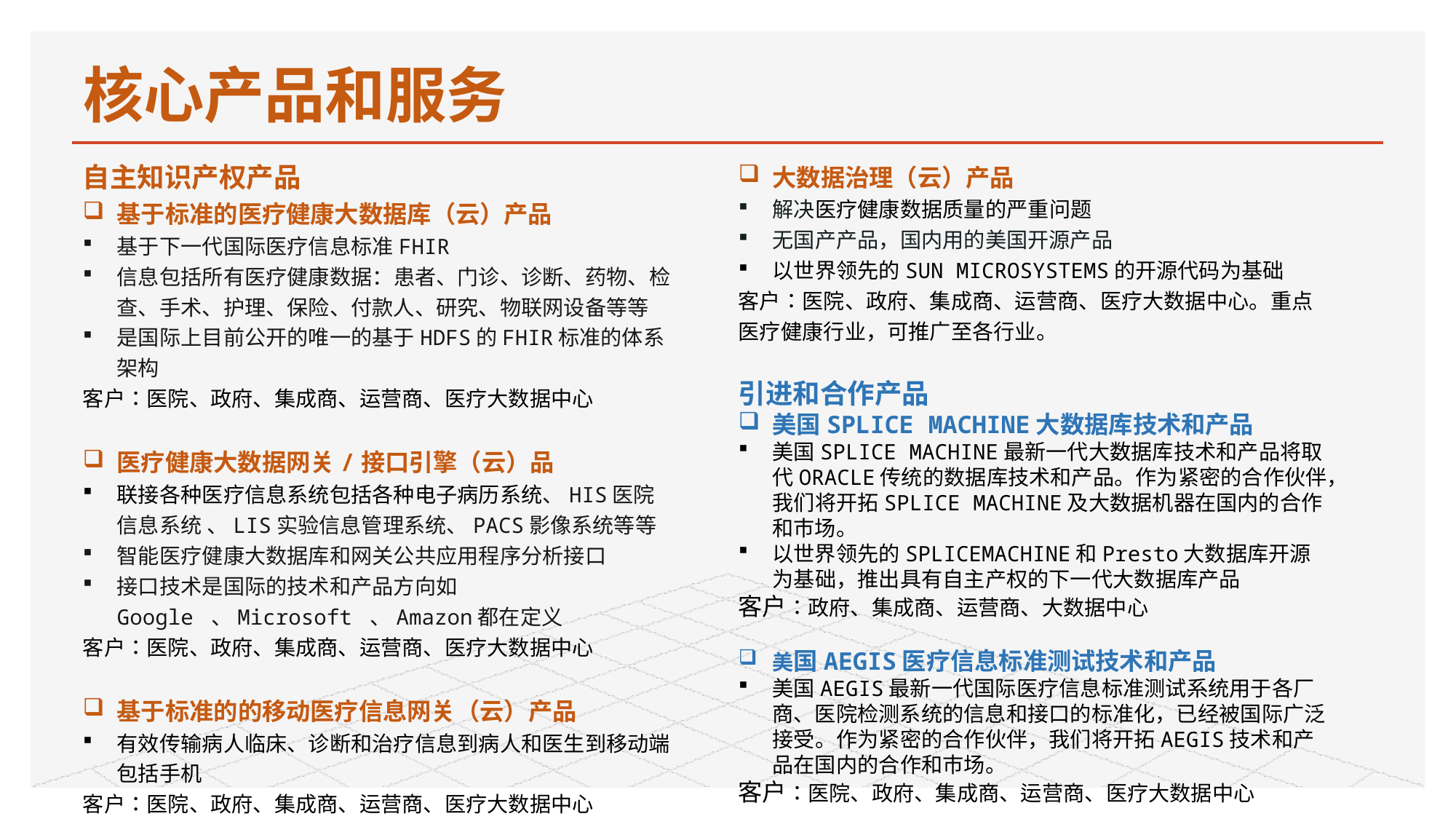

# 核心产品和服务
自主知识产权产品
基于标准的医疗健康大数据库（云）产品
基于下一代国际医疗信息标准FHIR
信息包括所有医疗健康数据：患者、门诊、诊断、药物、检查、手术、护理、保险、付款人、研究、物联网设备等等
是国际上目前公开的唯一的基于HDFS的FHIR标准的体系架构
客户：医院、政府、集成商、运营商、医疗大数据中心

医疗健康大数据网关/接口引擎（云）品
联接各种医疗信息系统包括各种电子病历系统、HIS医院信息系统 、LIS实验信息管理系统、PACS影像系统等等
智能医疗健康大数据库和网关公共应用程序分析接口
接口技术是国际的技术和产品方向如Google 、Microsoft 、Amazon都在定义
客户：医院、政府、集成商、运营商、医疗大数据中心

基于标准的的移动医疗信息网关（云）产品
有效传输病人临床、诊断和治疗信息到病人和医生到移动端包括手机
客户：医院、政府、集成商、运营商、医疗大数据中心
大数据治理（云）产品
解决医疗健康数据质量的严重问题
无国产产品，国内用的美国开源产品
以世界领先的SUN MICROSYSTEMS的开源代码为基础
客户：医院、政府、集成商、运营商、医疗大数据中心。重点医疗健康行业，可推广至各行业。

引进和合作产品
美国SPLICE MACHINE大数据库技术和产品
美国SPLICE MACHINE最新一代大数据库技术和产品将取代ORACLE传统的数据库技术和产品。作为紧密的合作伙伴，我们将开拓SPLICE MACHINE及大数据机器在国内的合作和市场。
以世界领先的SPLICEMACHINE和Presto大数据库开源为基础，推出具有自主产权的下一代大数据库产品
客户：政府、集成商、运营商、大数据中心

美国AEGIS医疗信息标准测试技术和产品
美国AEGIS最新一代国际医疗信息标准测试系统用于各厂商、医院检测系统的信息和接口的标准化，已经被国际广泛接受。作为紧密的合作伙伴，我们将开拓AEGIS技术和产品在国内的合作和市场。
客户：医院、政府、集成商、运营商、医疗大数据中心